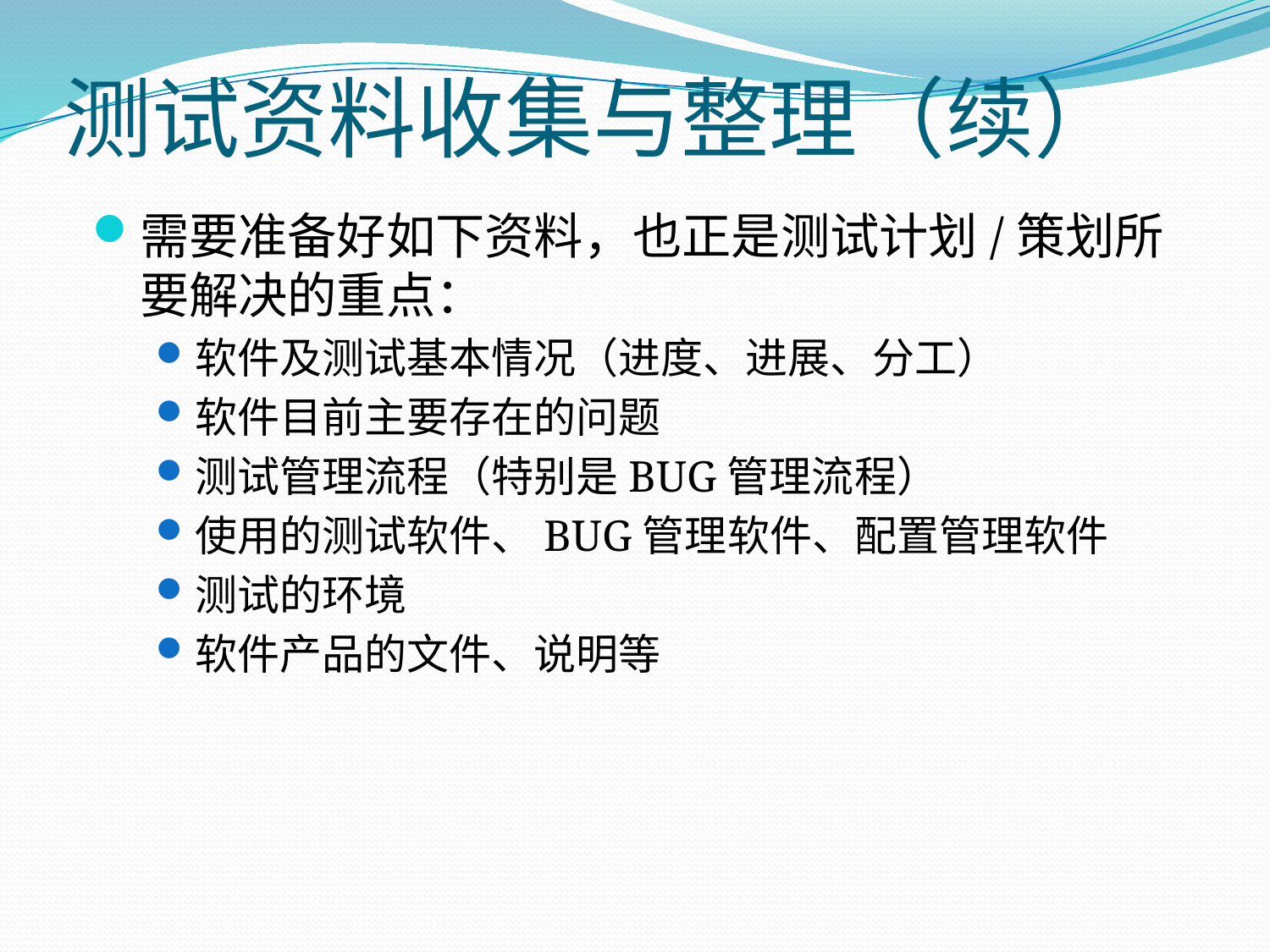

# 测试资料收集与整理（续）
需要准备好如下资料，也正是测试计划/策划所要解决的重点：
软件及测试基本情况（进度、进展、分工）
软件目前主要存在的问题
测试管理流程（特别是BUG管理流程）
使用的测试软件、BUG管理软件、配置管理软件
测试的环境
软件产品的文件、说明等